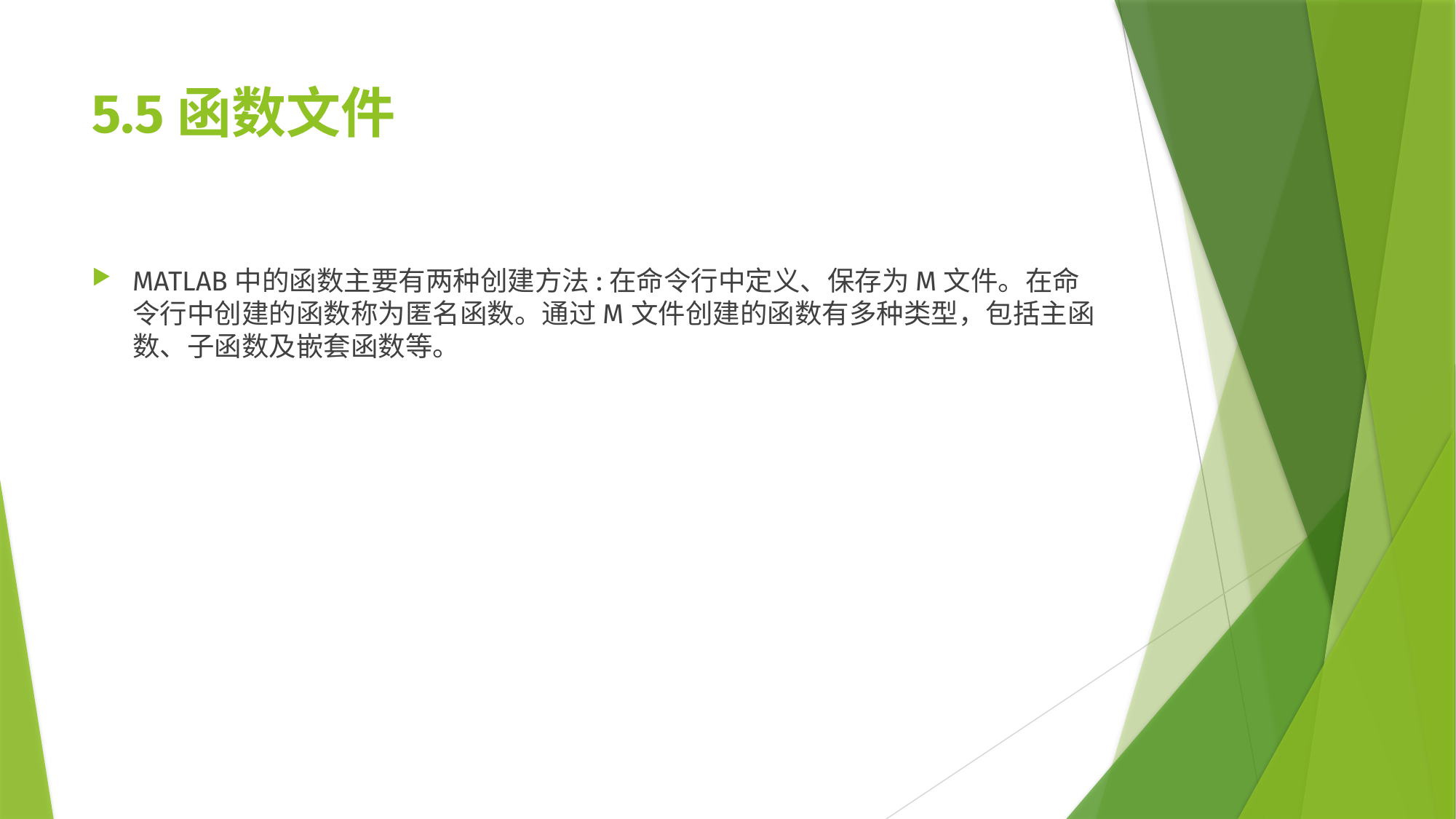

# 5.5函数文件
MATLAB中的函数主要有两种创建方法:在命令行中定义、保存为M文件。在命令行中创建的函数称为匿名函数。通过M文件创建的函数有多种类型，包括主函数、子函数及嵌套函数等。